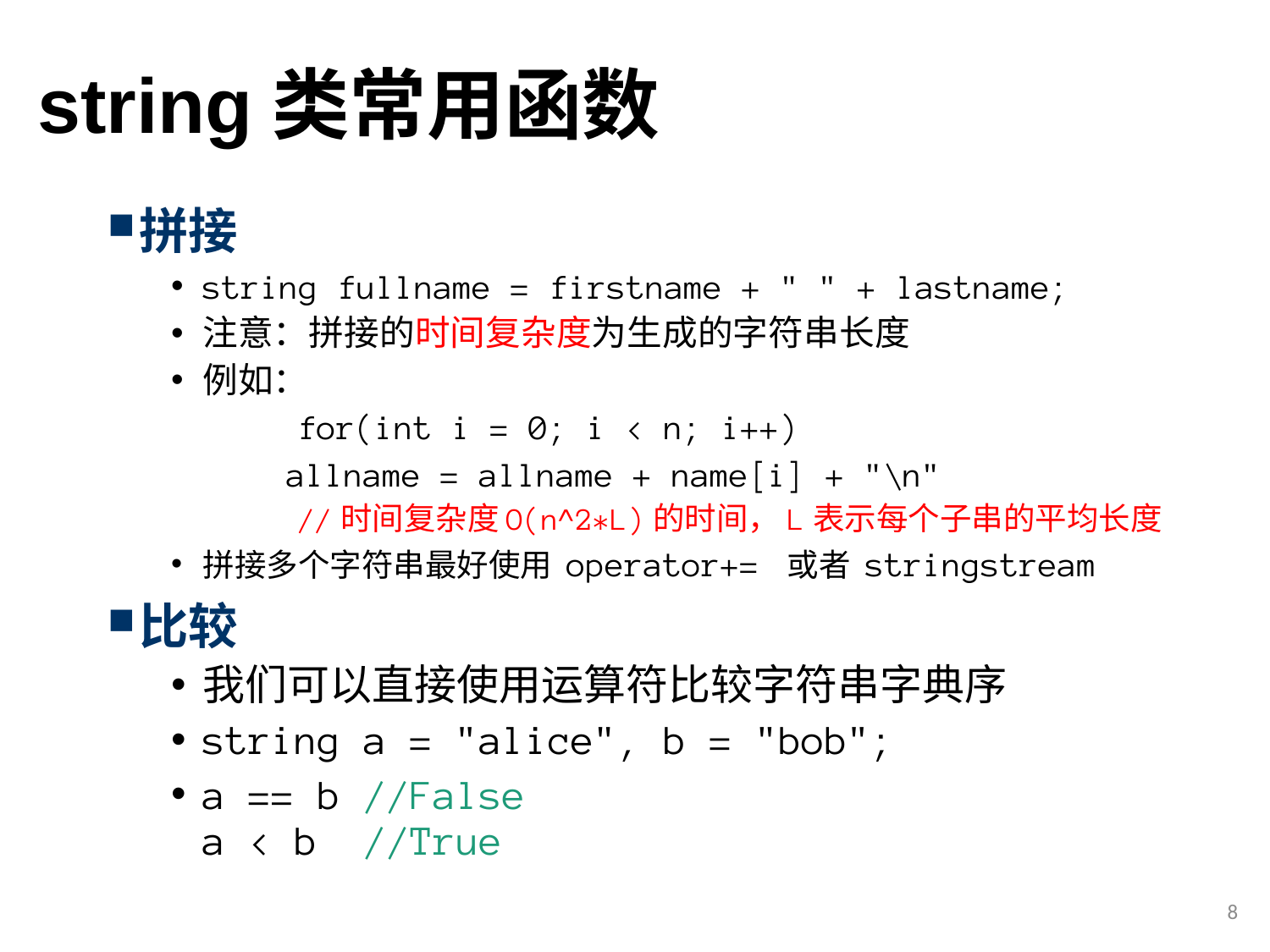

# string类常用函数
拼接
string fullname = firstname + " " + lastname;
注意：拼接的时间复杂度为生成的字符串长度
例如：
	for(int i = 0; i < n; i++)
      allname = allname + name[i] + "\n"
	//时间复杂度O(n^2*L)的时间，L表示每个子串的平均长度
拼接多个字符串最好使用 operator+= 或者 stringstream
比较
我们可以直接使用运算符比较字符串字典序
string a = "alice", b = "bob";
a == b //False
a < b  //True
8